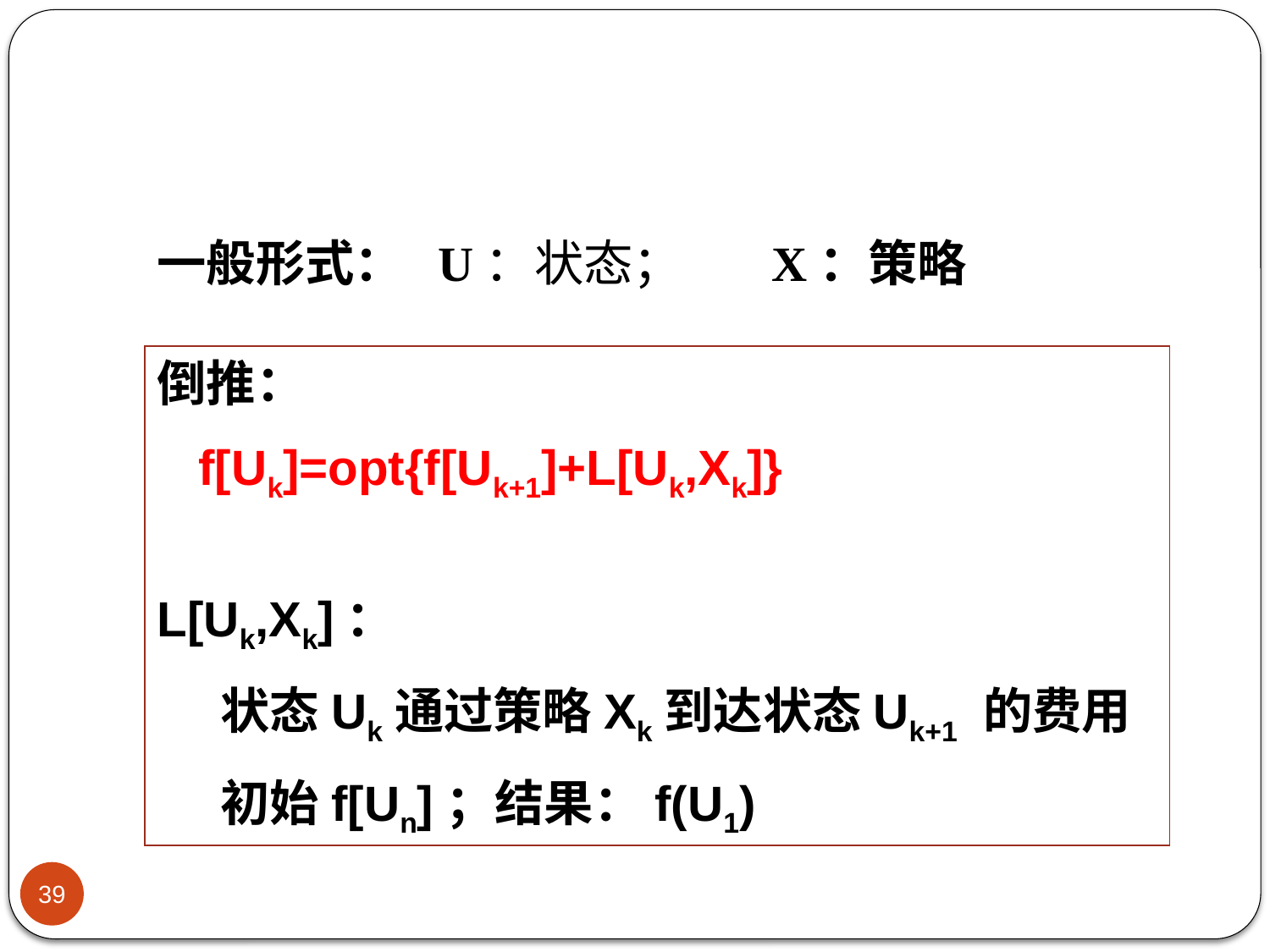

一般形式：  U：状态；       X：策略
倒推：
   f[Uk]=opt{f[Uk+1]+L[Uk,Xk]}
L[Uk,Xk]：
状态Uk通过策略Xk到达状态Uk+1 的费用
初始f[Un]；结果：f(U1)
39